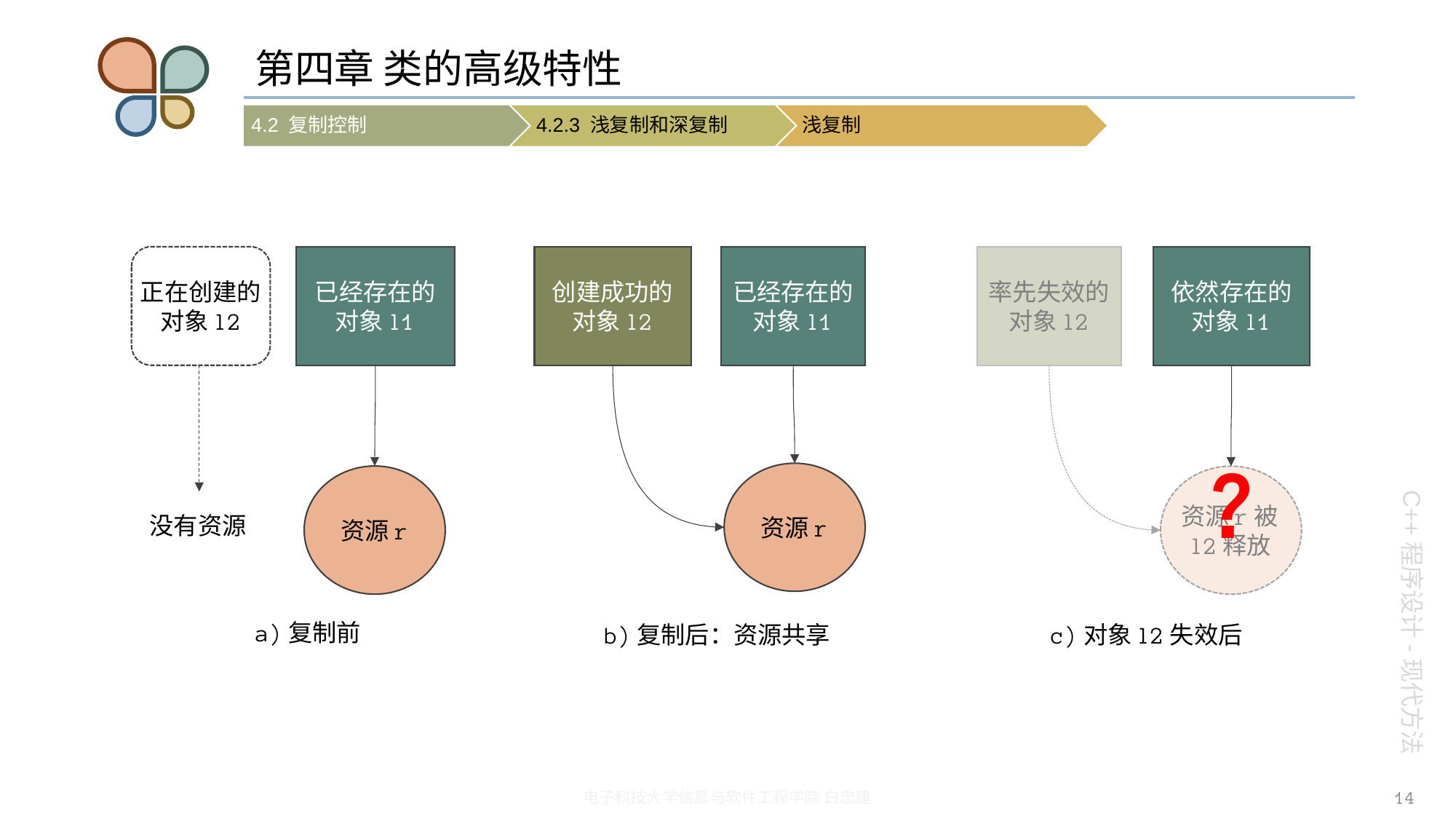

# 第四章 类的高级特性
4.2 复制控制
4.2.3 浅复制和深复制
浅复制
率先失效的对象l2
正在创建的对象l2
已经存在的对象l1
创建成功的对象l2
已经存在的对象l1
依然存在的对象l1
?
资源r
资源r
资源r被l2释放
没有资源
a)复制前
b)复制后：资源共享
c)对象l2失效后

14